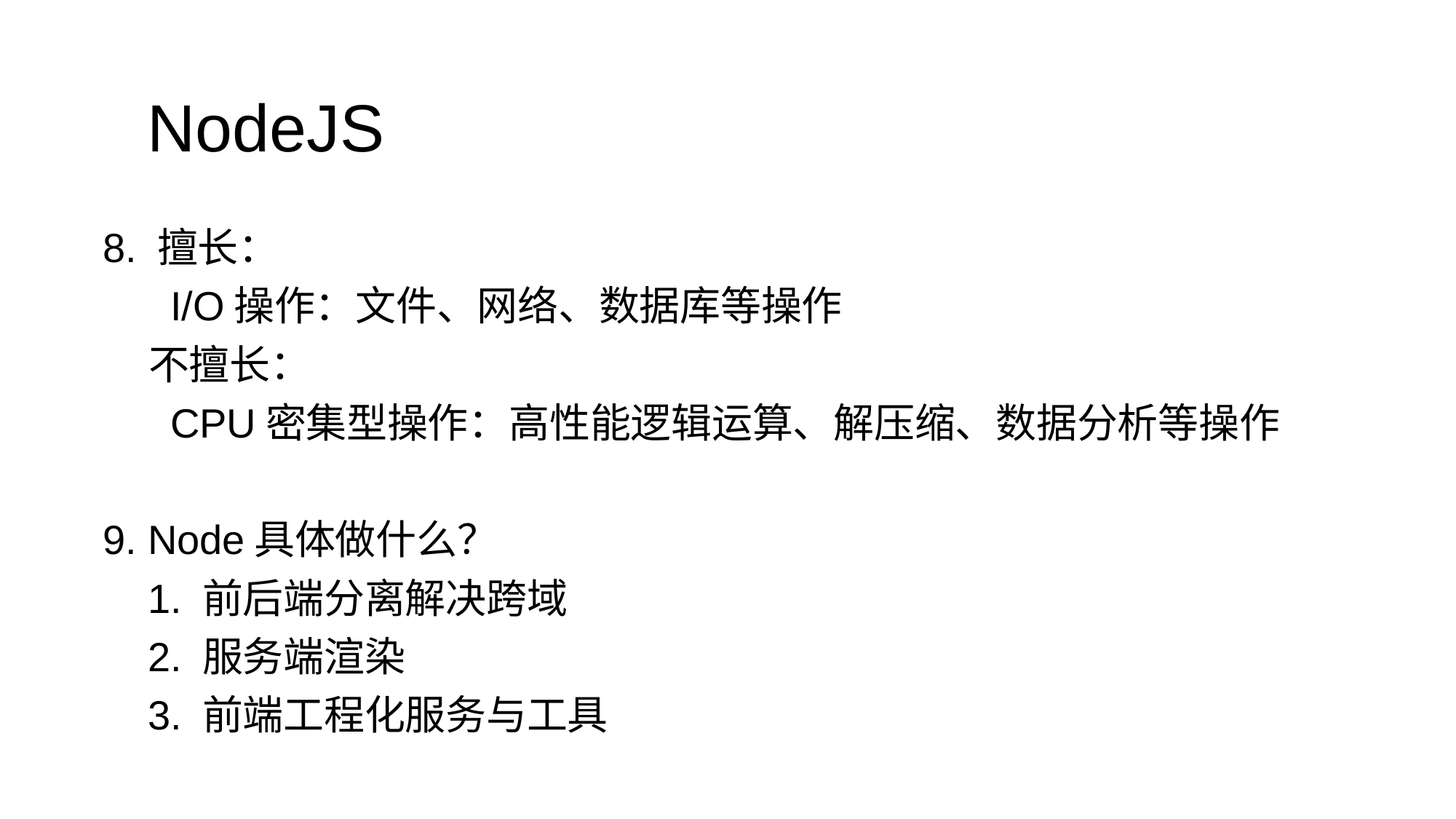

# NodeJS
8. 擅长：
      I/O操作：文件、网络、数据库等操作
    不擅长：
      CPU密集型操作：高性能逻辑运算、解压缩、数据分析等操作

9. Node具体做什么？
    1. 前后端分离解决跨域
    2. 服务端渲染
    3. 前端工程化服务与工具